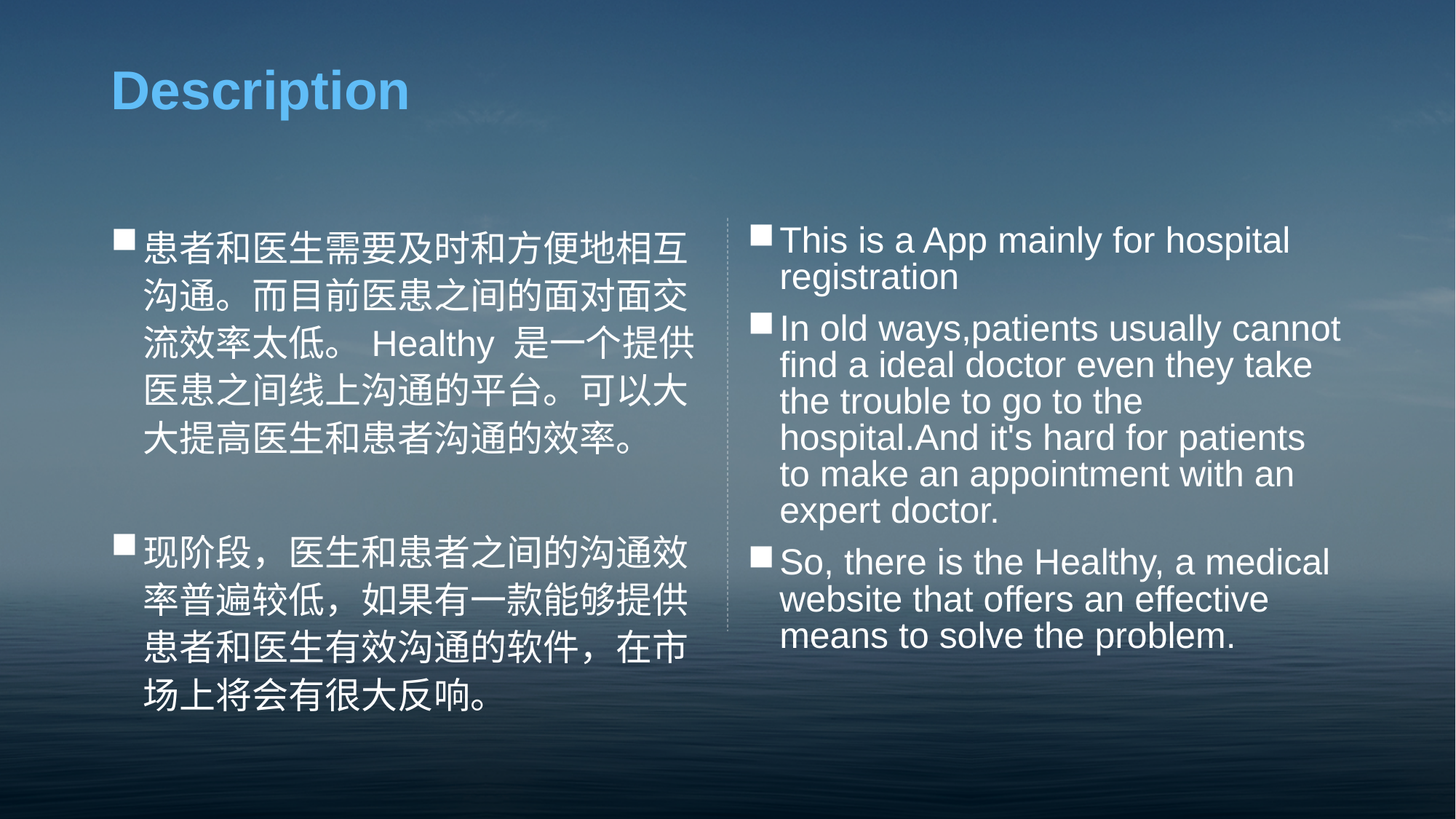

# Description
患者和医生需要及时和方便地相互沟通。而目前医患之间的面对面交流效率太低。Healthy 是一个提供医患之间线上沟通的平台。可以大大提高医生和患者沟通的效率。

现阶段，医生和患者之间的沟通效率普遍较低，如果有一款能够提供患者和医生有效沟通的软件，在市场上将会有很大反响。
This is a App mainly for hospital registration
In old ways,patients usually cannot find a ideal doctor even they take the trouble to go to the hospital.And it's hard for patients to make an appointment with an expert doctor.
So, there is the Healthy, a medical website that offers an effective means to solve the problem.